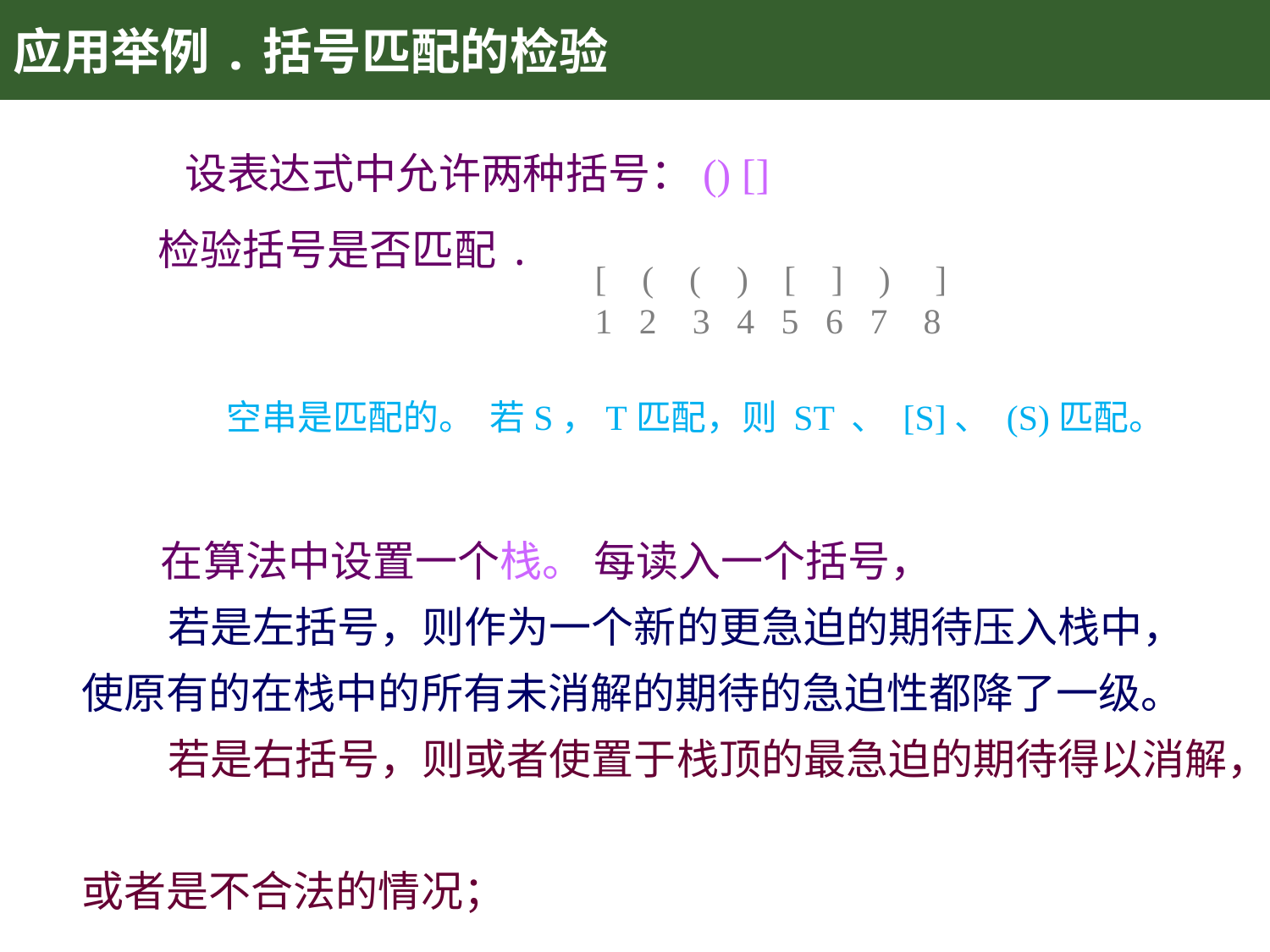

# 应用举例.括号匹配的检验
    设表达式中允许两种括号：() []
    检验括号是否匹配.
[    (    (    )    [    ]    )     ]
1   2    3   4   5   6   7    8
空串是匹配的。  若S，T匹配，则 ST 、 [S]、 (S)匹配。
         在算法中设置一个栈。 每读入一个括号，
        若是左括号，则作为一个新的更急迫的期待压入栈中，
使原有的在栈中的所有未消解的期待的急迫性都降了一级。
        若是右括号，则或者使置于栈顶的最急迫的期待得以消解，
或者是不合法的情况；